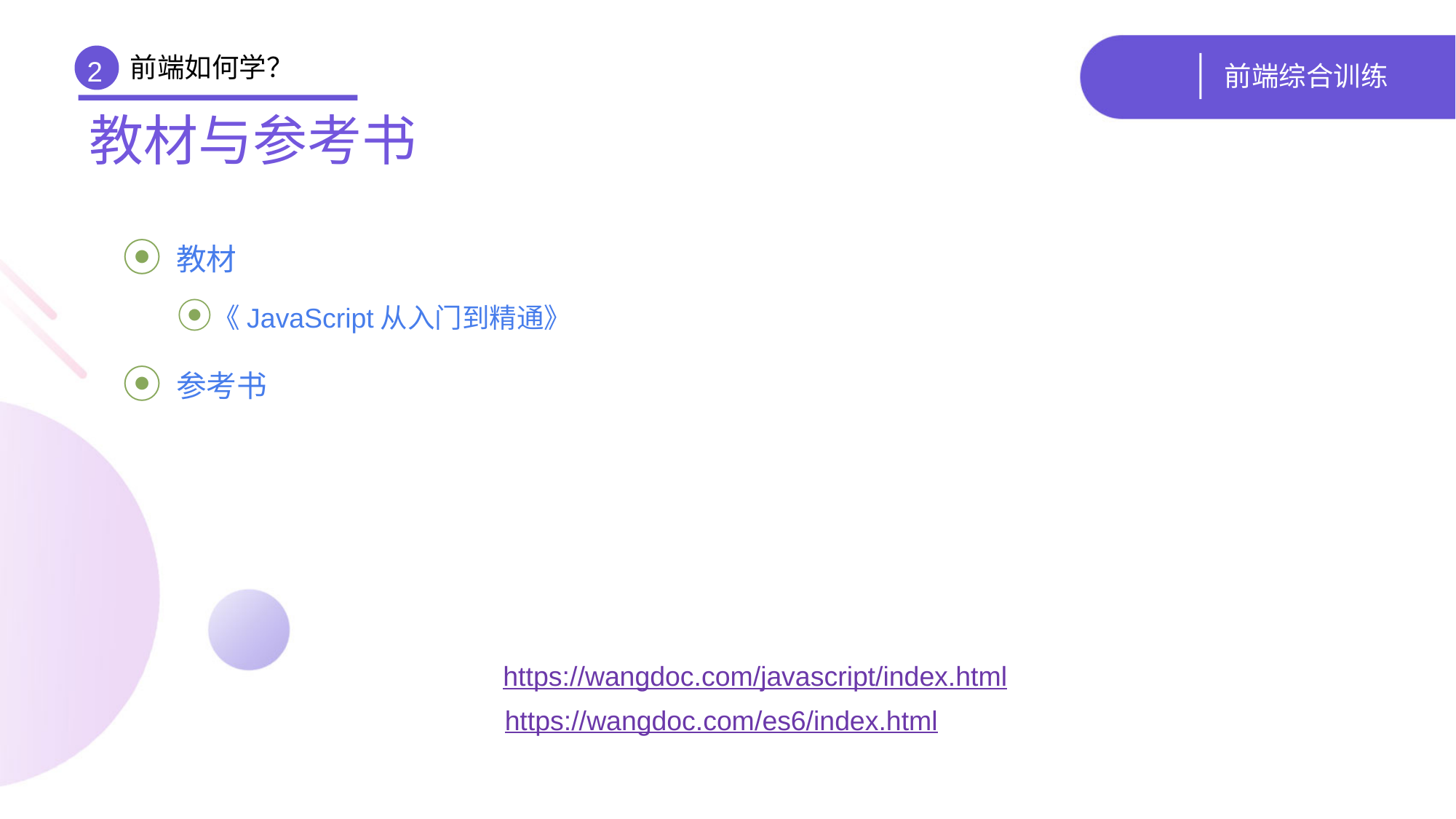

前端如何学？
# 前端综合训练
2
教材与参考书
 教材
《JavaScript从入门到精通》
 参考书
https://wangdoc.com/javascript/index.html
https://wangdoc.com/es6/index.html